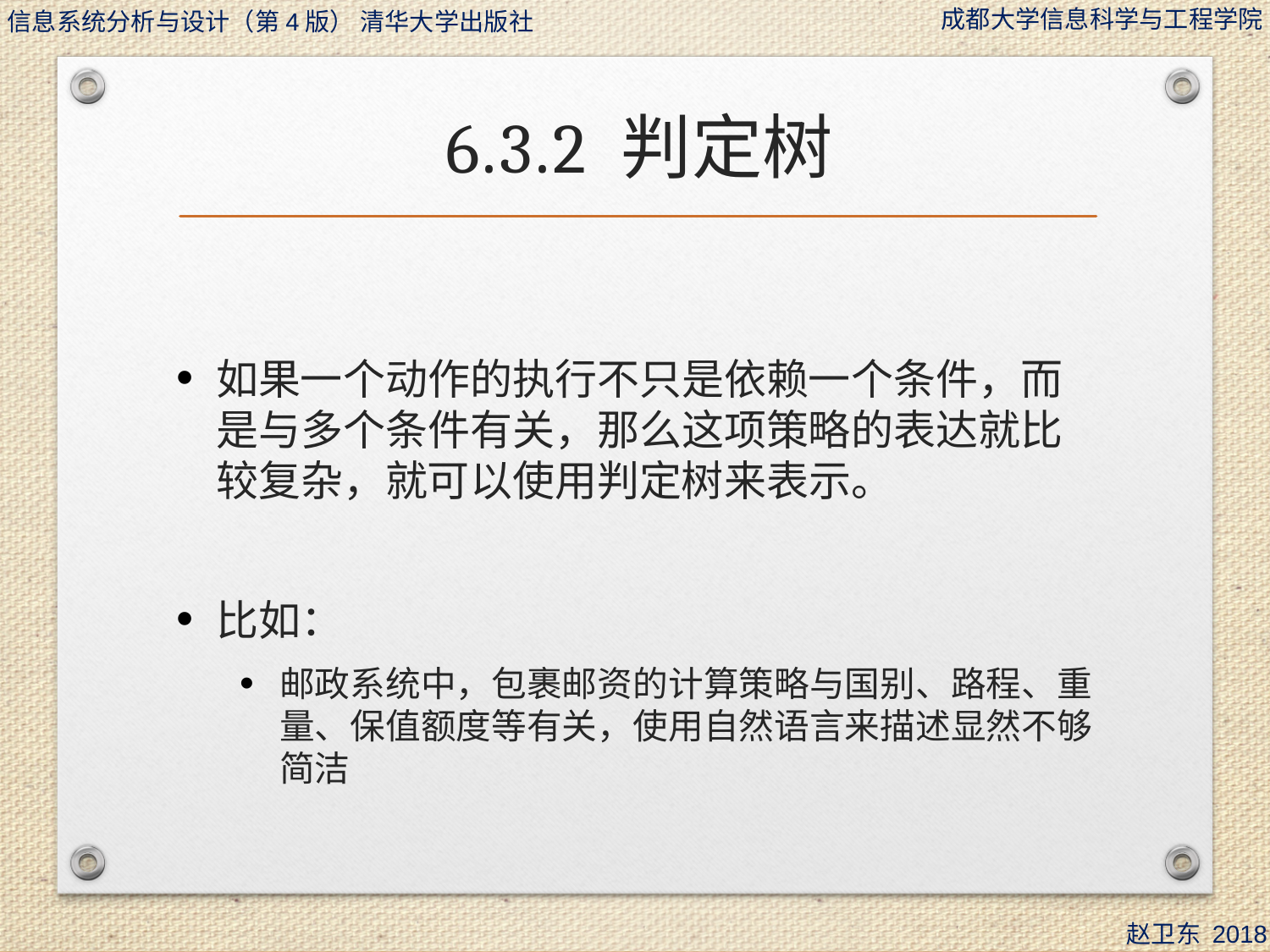

# 6.3.2 判定树
如果一个动作的执行不只是依赖一个条件，而是与多个条件有关，那么这项策略的表达就比较复杂，就可以使用判定树来表示。

比如：
邮政系统中，包裹邮资的计算策略与国别、路程、重量、保值额度等有关，使用自然语言来描述显然不够简洁